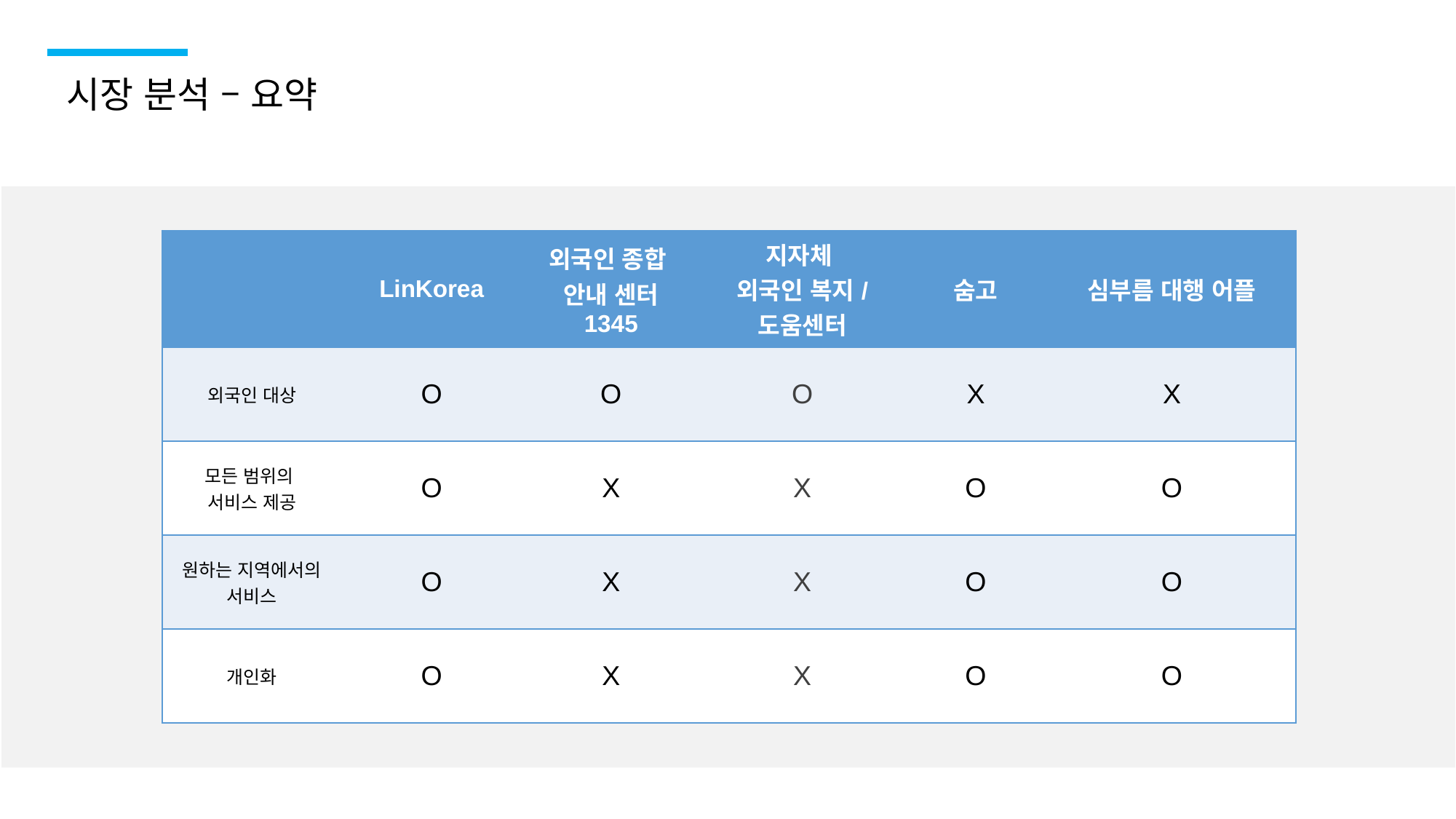

시장 분석 – 요약

|  | LinKorea | 외국인 종합 안내 센터 1345 | 지자체 외국인 복지/ 도움센터 | 숨고 | 심부름 대행 어플 |
| --- | --- | --- | --- | --- | --- |
| 외국인 대상 | O | O | O | X | X |
| 모든 범위의 서비스 제공 | O | X | X | O | O |
| 원하는 지역에서의 서비스 | O | X | X | O | O |
| 개인화 | O | X | X | O | O |